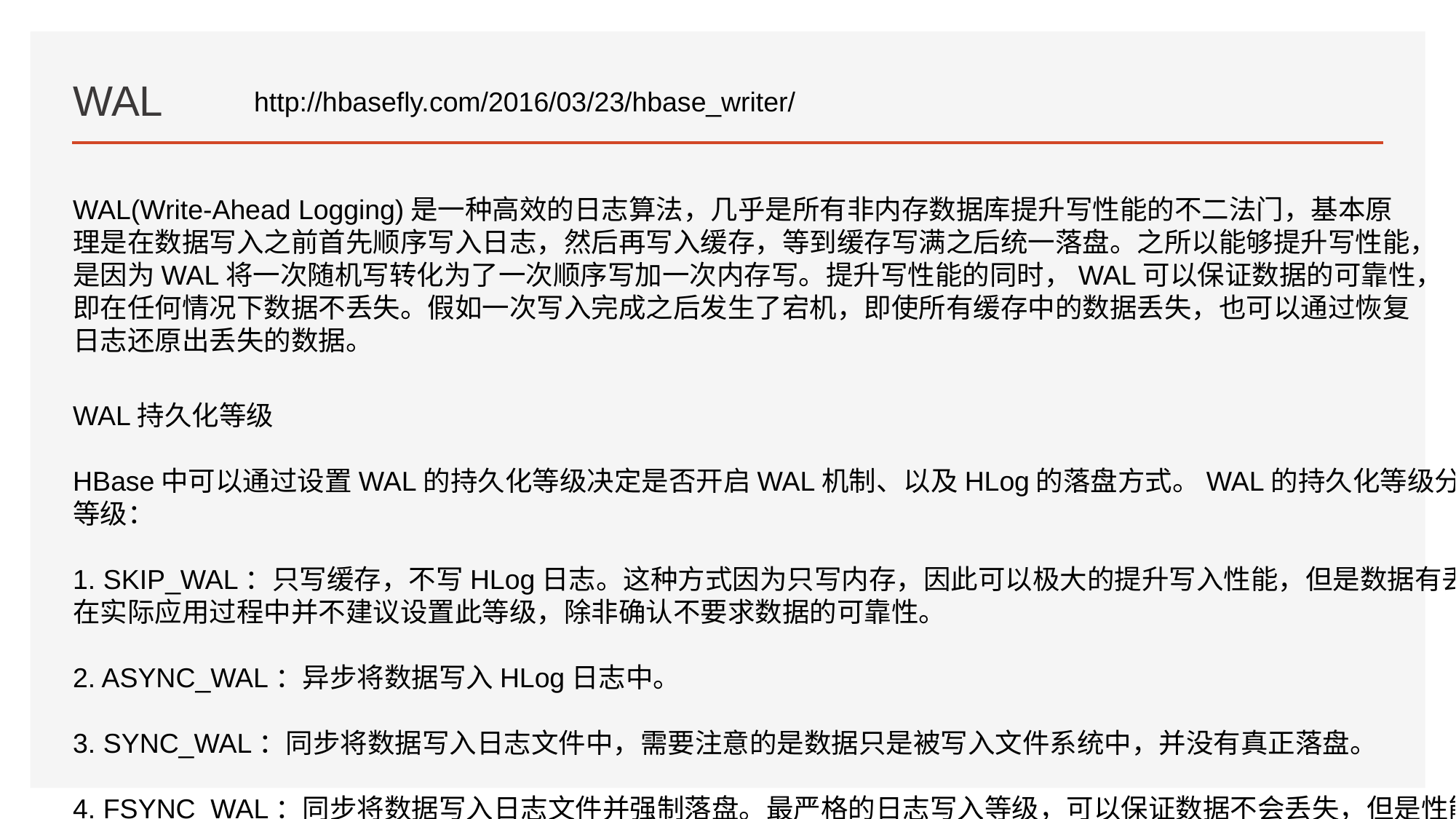

# WAL
http://hbasefly.com/2016/03/23/hbase_writer/
WAL(Write-Ahead Logging)是一种高效的日志算法，几乎是所有非内存数据库提升写性能的不二法门，基本原理是在数据写入之前首先顺序写入日志，然后再写入缓存，等到缓存写满之后统一落盘。之所以能够提升写性能，是因为WAL将一次随机写转化为了一次顺序写加一次内存写。提升写性能的同时，WAL可以保证数据的可靠性，即在任何情况下数据不丢失。假如一次写入完成之后发生了宕机，即使所有缓存中的数据丢失，也可以通过恢复日志还原出丢失的数据。
WAL持久化等级

HBase中可以通过设置WAL的持久化等级决定是否开启WAL机制、以及HLog的落盘方式。WAL的持久化等级分为如下四个等级：

1. SKIP_WAL：只写缓存，不写HLog日志。这种方式因为只写内存，因此可以极大的提升写入性能，但是数据有丢失的风险。在实际应用过程中并不建议设置此等级，除非确认不要求数据的可靠性。

2. ASYNC_WAL：异步将数据写入HLog日志中。

3. SYNC_WAL：同步将数据写入日志文件中，需要注意的是数据只是被写入文件系统中，并没有真正落盘。

4. FSYNC_WAL：同步将数据写入日志文件并强制落盘。最严格的日志写入等级，可以保证数据不会丢失，但是性能相对比较差。

5. USER_DEFAULT：默认如果用户没有指定持久化等级，HBase使用SYNC_WAL等级持久化数据。

用户可以通过客户端设置WAL持久化等级，代码：put.setDurability(Durability. SYNC_WAL );